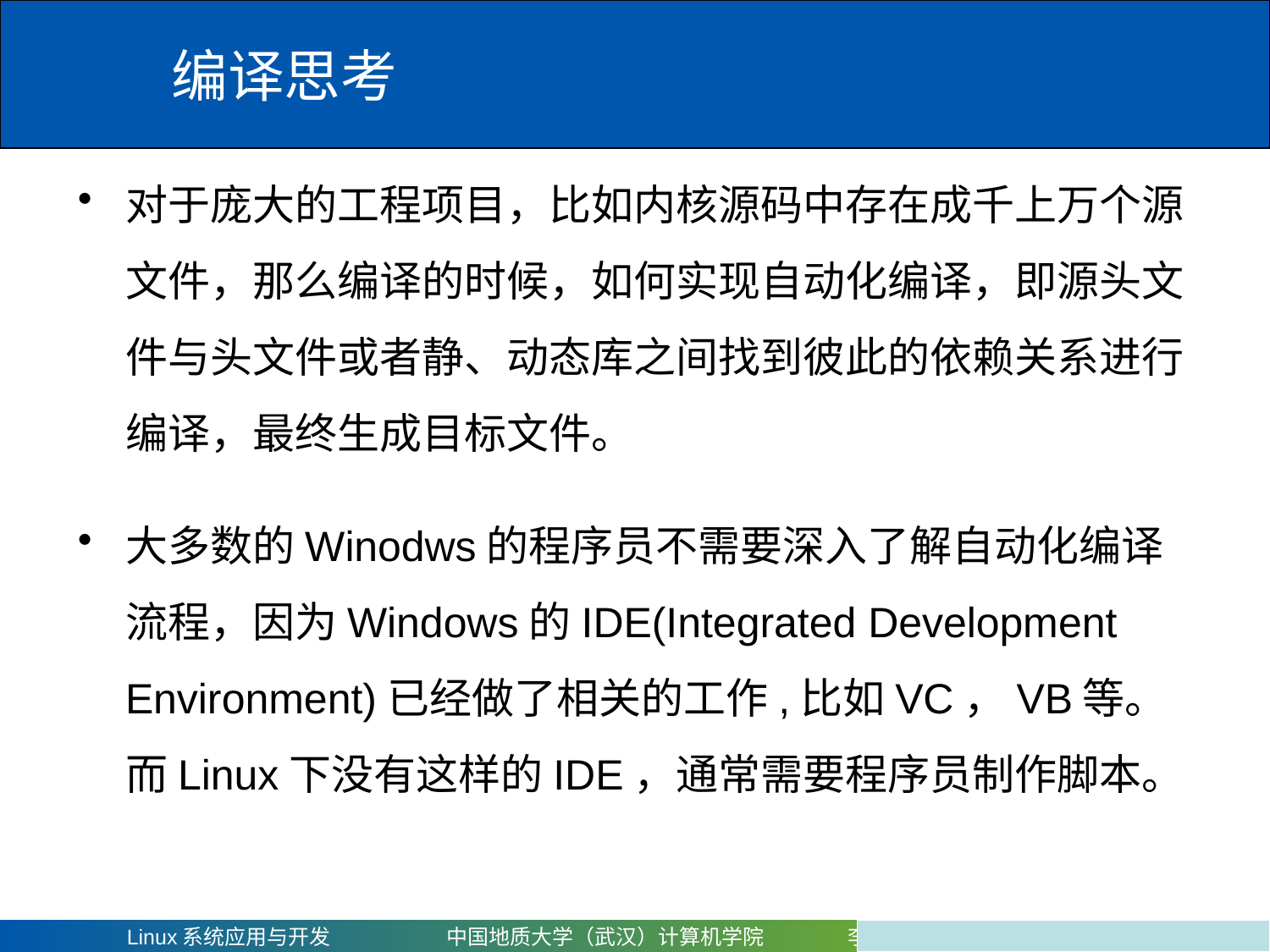

编译思考
对于庞大的工程项目，比如内核源码中存在成千上万个源文件，那么编译的时候，如何实现自动化编译，即源头文件与头文件或者静、动态库之间找到彼此的依赖关系进行编译，最终生成目标文件。

大多数的Winodws的程序员不需要深入了解自动化编译流程，因为Windows的IDE(Integrated Development Environment)已经做了相关的工作,比如VC，VB等。而Linux下没有这样的IDE，通常需要程序员制作脚本。